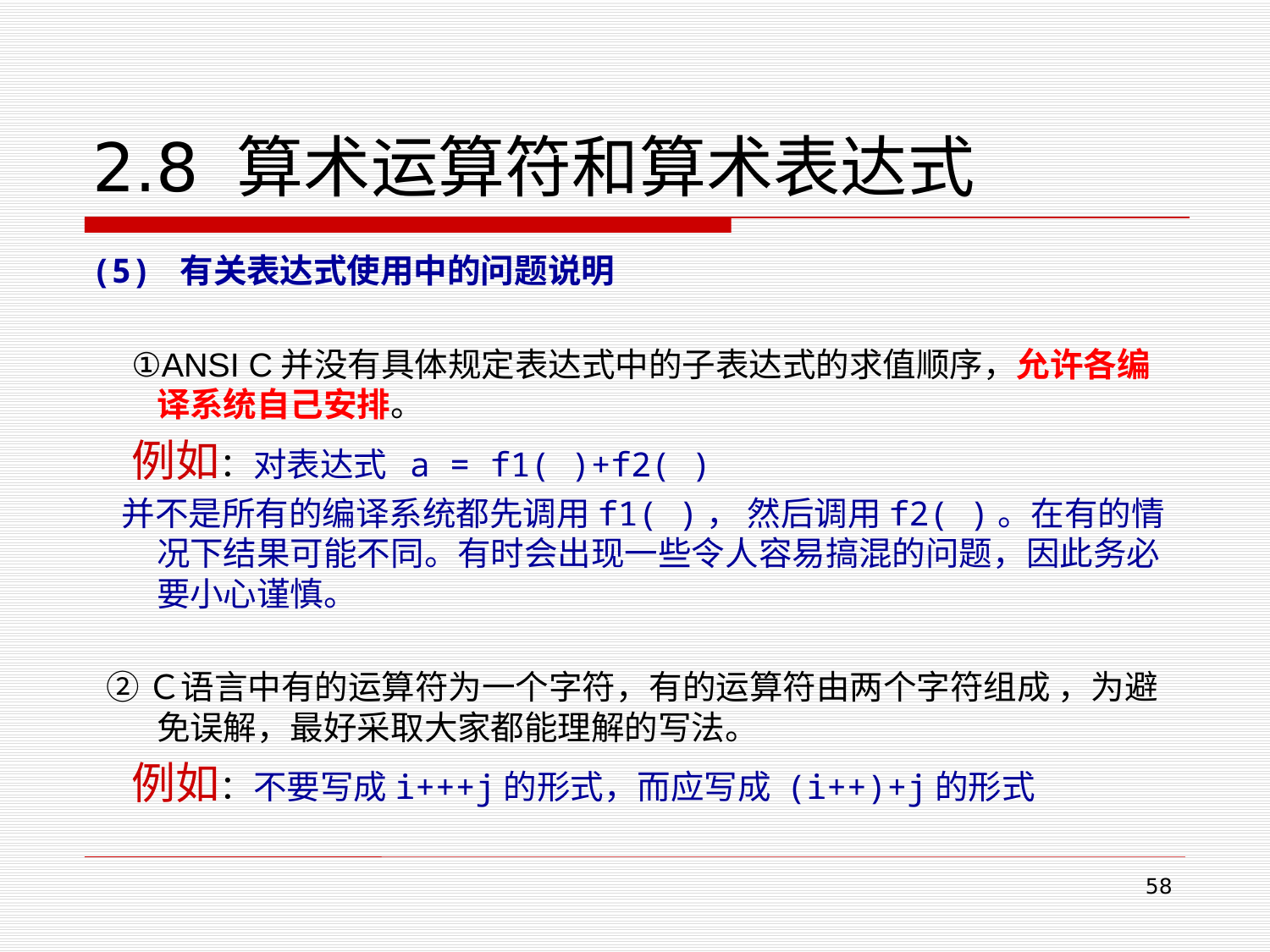

# 2.8 算术运算符和算术表达式
(5) 有关表达式使用中的问题说明

  ①ANSI C并没有具体规定表达式中的子表达式的求值顺序，允许各编译系统自己安排。
   例如：对表达式  a = f1( )+f2( )
   并不是所有的编译系统都先调用f1( )， 然后调用f2( )。在有的情况下结果可能不同。有时会出现一些令人容易搞混的问题，因此务必要小心谨慎。

  ②Ｃ语言中有的运算符为一个字符，有的运算符由两个字符组成 ，为避免误解，最好采取大家都能理解的写法。
   例如：不要写成i+++j的形式，而应写成 (i++)+j的形式

58